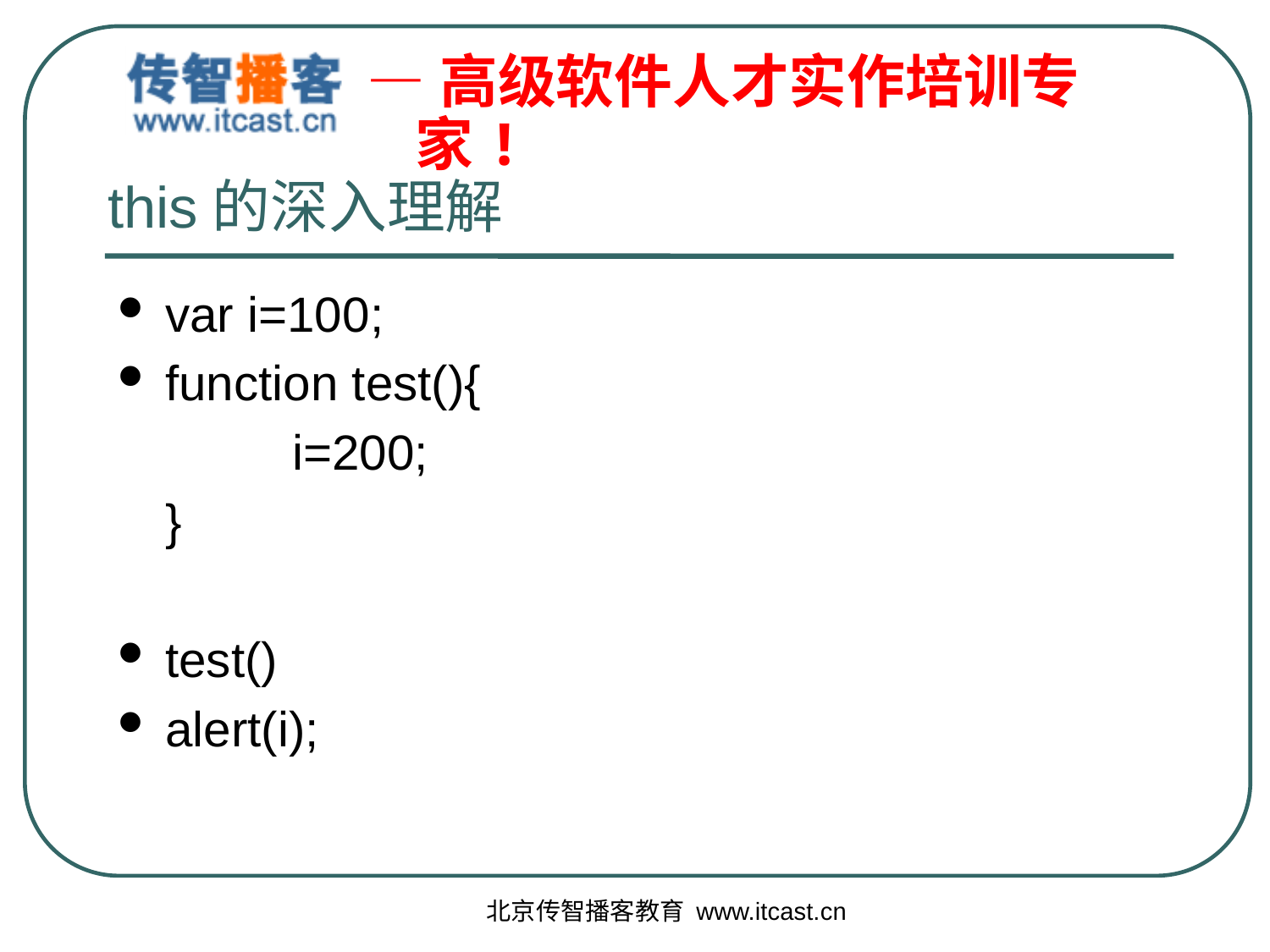

# this的深入理解
var i=100;
function test(){
		i=200;
	}

test()
alert(i);
北京传智播客教育 www.itcast.cn